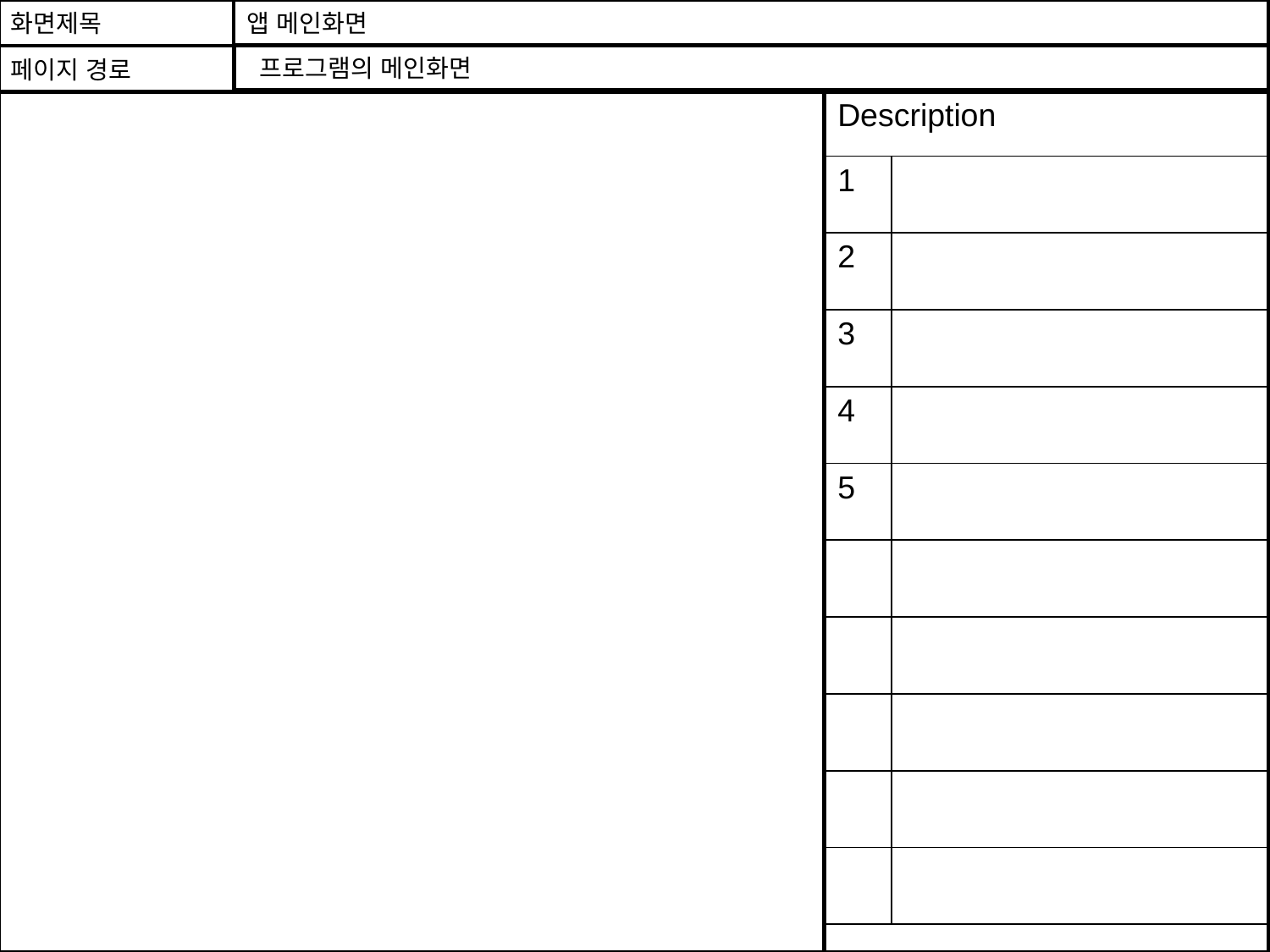

앱 메인화면

화면제목

페이지 경로
 프로그램의 메인화면

| Description |  |
| --- | --- |
| 1 |  |
| 2 |  |
| 3 |  |
| 4 |  |
| 5 |  |
|  |  |
|  |  |
|  |  |
|  |  |
|  |  |
1